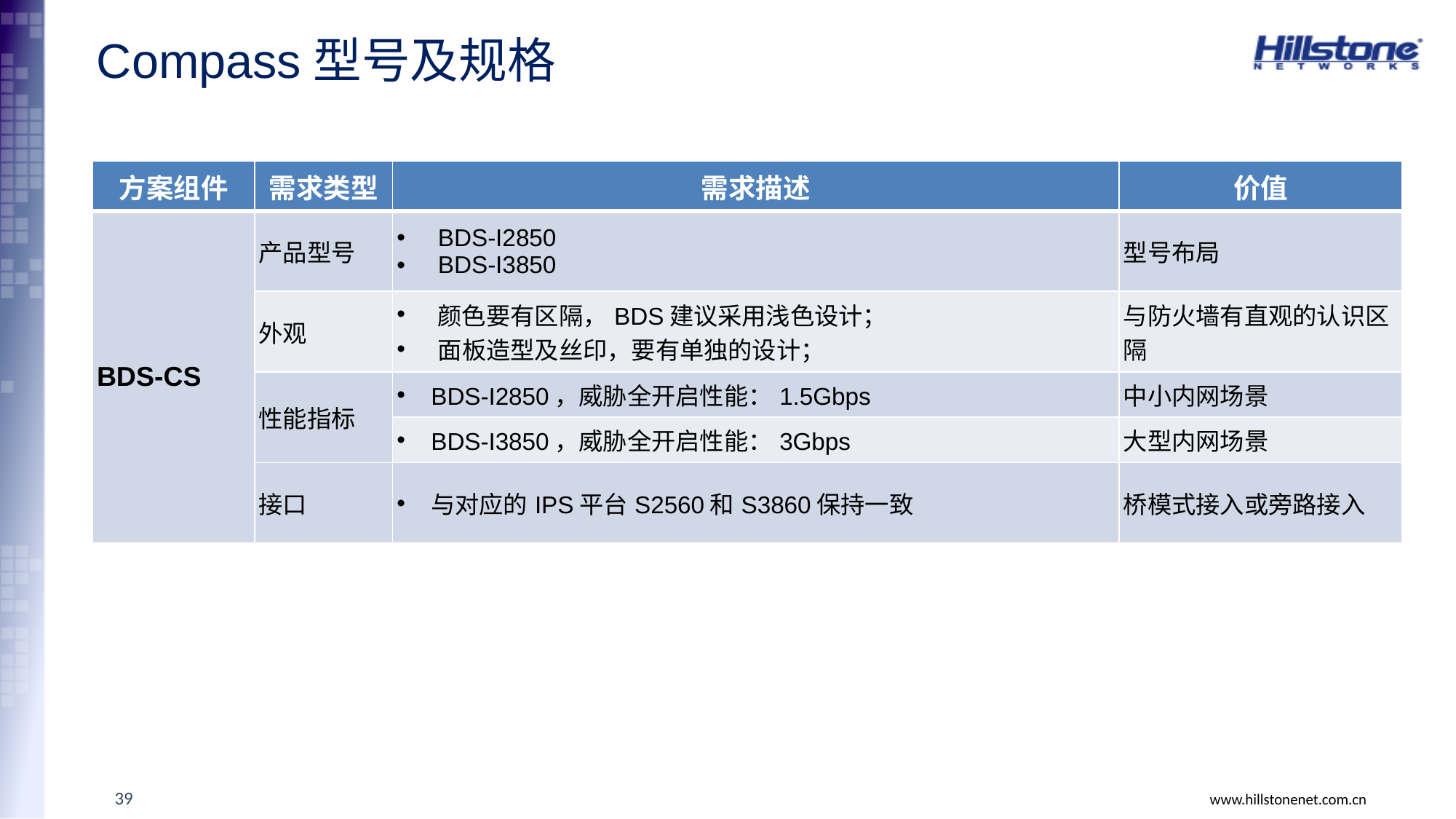

# Compass型号及规格
| 方案组件 | 需求类型 | 需求描述 | 价值 |
| --- | --- | --- | --- |
| BDS-CS | 产品型号 | BDS-I2850 BDS-I3850 | 型号布局 |
|  | 外观 | 颜色要有区隔，BDS建议采用浅色设计； 面板造型及丝印，要有单独的设计； | 与防火墙有直观的认识区隔 |
|  | 性能指标 | BDS-I2850，威胁全开启性能：1.5Gbps | 中小内网场景 |
|  |  | BDS-I3850，威胁全开启性能：3Gbps | 大型内网场景 |
|  | 接口 | 与对应的IPS平台S2560和S3860保持一致 | 桥模式接入或旁路接入 |